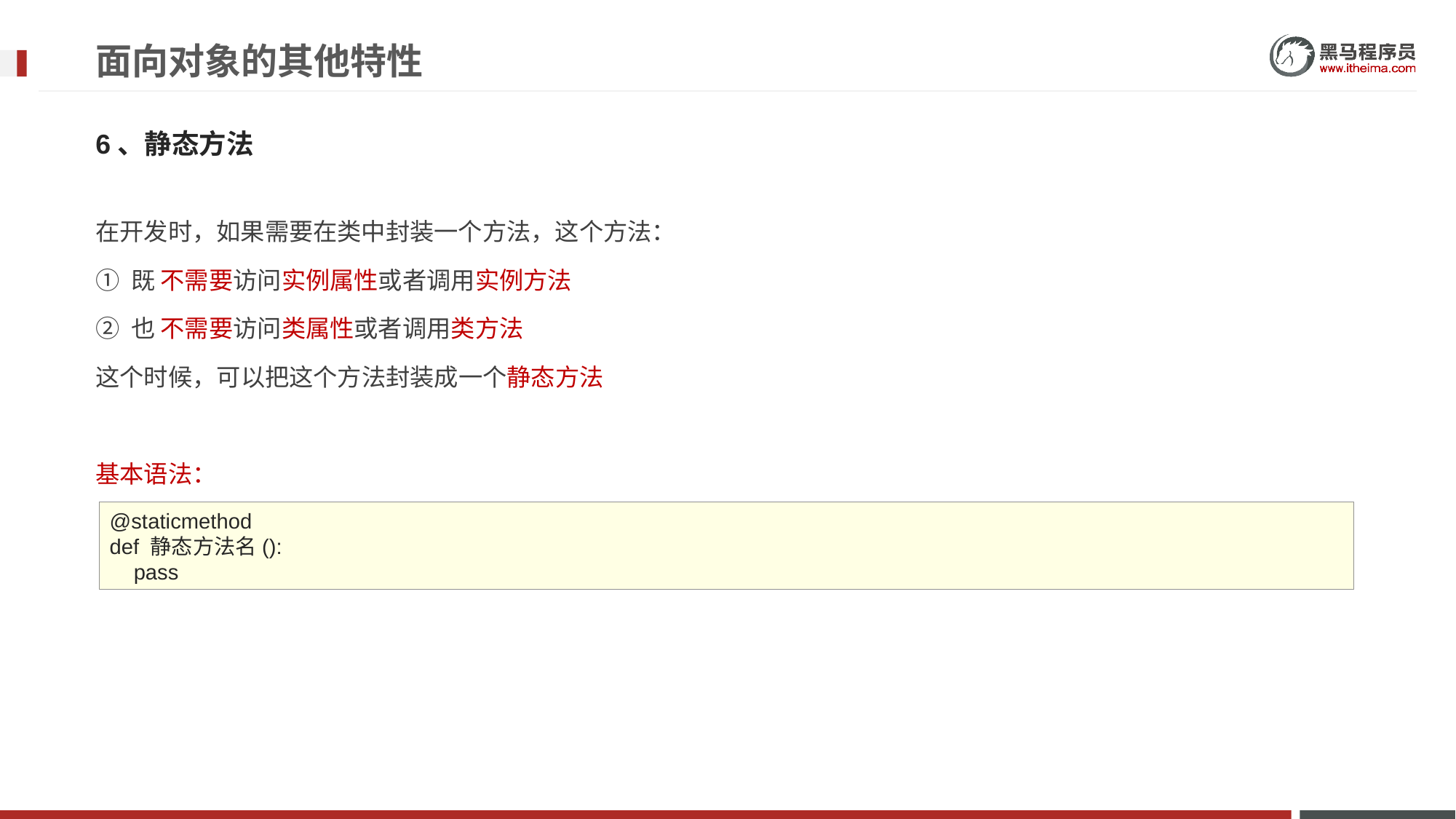

# 面向对象的其他特性
6、静态方法
在开发时，如果需要在类中封装一个方法，这个方法：​
① 既 不需要访问实例属性或者调用实例方法
② 也 不需要访问类属性或者调用类方法
这个时候，可以把这个方法封装成一个静态方法

基本语法：

@staticmethod
def 静态方法名():
    pass